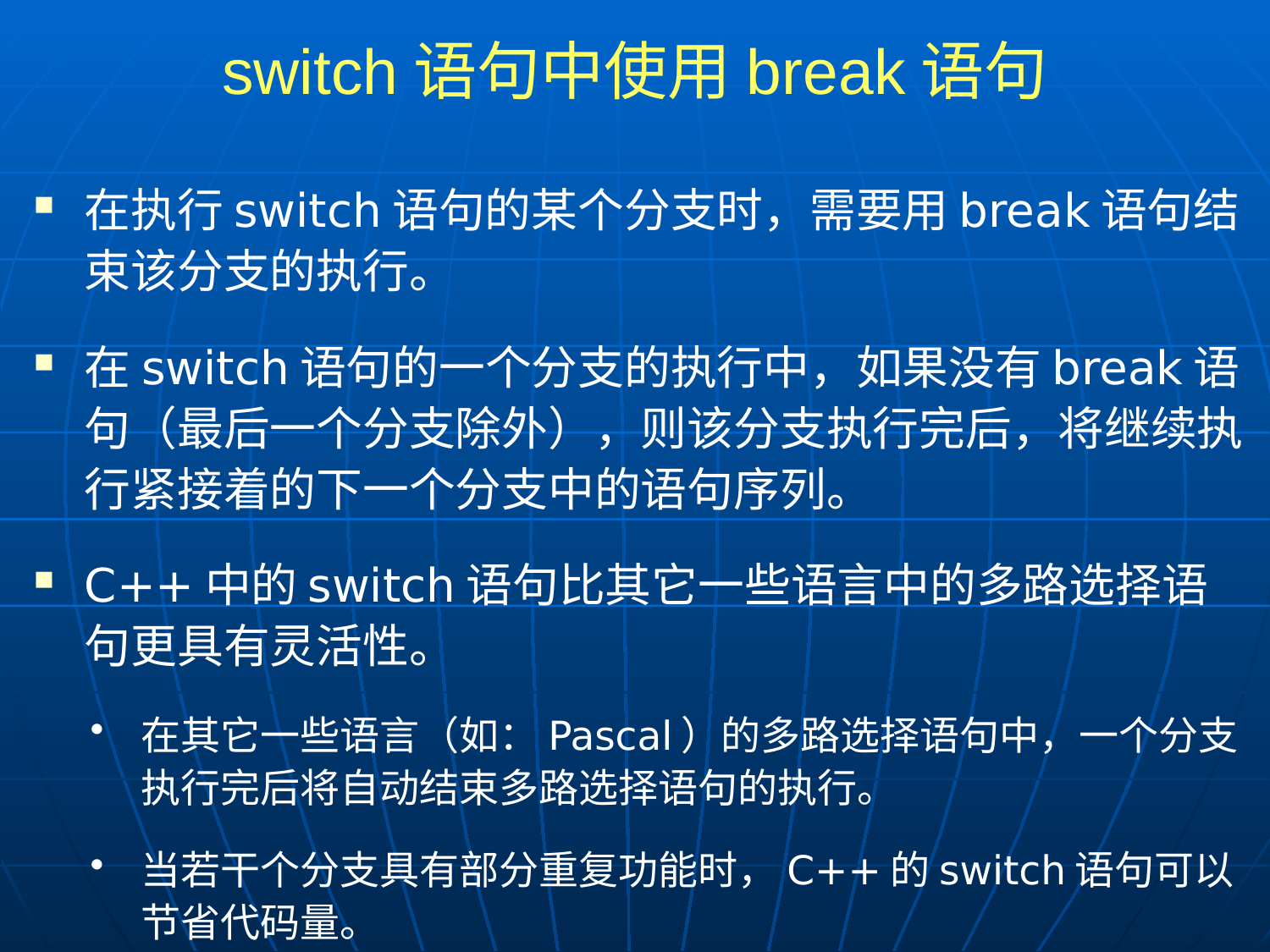

# switch语句中使用break语句
在执行switch语句的某个分支时，需要用break语句结束该分支的执行。
在switch语句的一个分支的执行中，如果没有break语句（最后一个分支除外），则该分支执行完后，将继续执行紧接着的下一个分支中的语句序列。
C++中的switch语句比其它一些语言中的多路选择语句更具有灵活性。
在其它一些语言（如：Pascal）的多路选择语句中，一个分支执行完后将自动结束多路选择语句的执行。
当若干个分支具有部分重复功能时，C++的switch语句可以节省代码量。